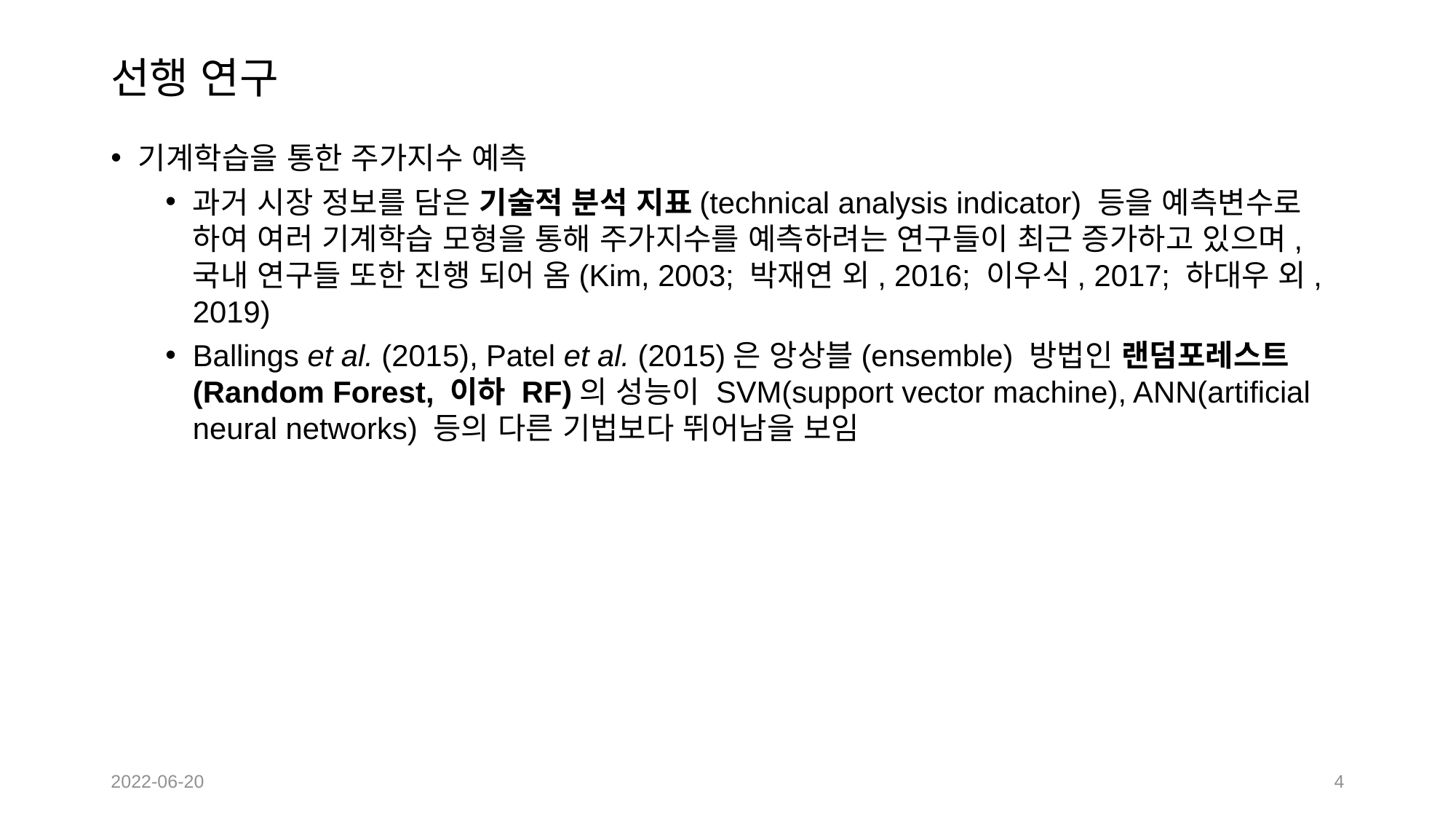

# 선행 연구
기계학습을 통한 주가지수 예측
과거 시장 정보를 담은 기술적 분석 지표(technical analysis indicator) 등을 예측변수로 하여 여러 기계학습 모형을 통해 주가지수를 예측하려는 연구들이 최근 증가하고 있으며, 국내 연구들 또한 진행 되어 옴(Kim, 2003; 박재연 외, 2016; 이우식, 2017; 하대우 외, 2019)
Ballings et al. (2015), Patel et al. (2015)은 앙상블(ensemble) 방법인 랜덤포레스트(Random Forest, 이하 RF)의 성능이 SVM(support vector machine), ANN(artificial neural networks) 등의 다른 기법보다 뛰어남을 보임

2022-06-20
4